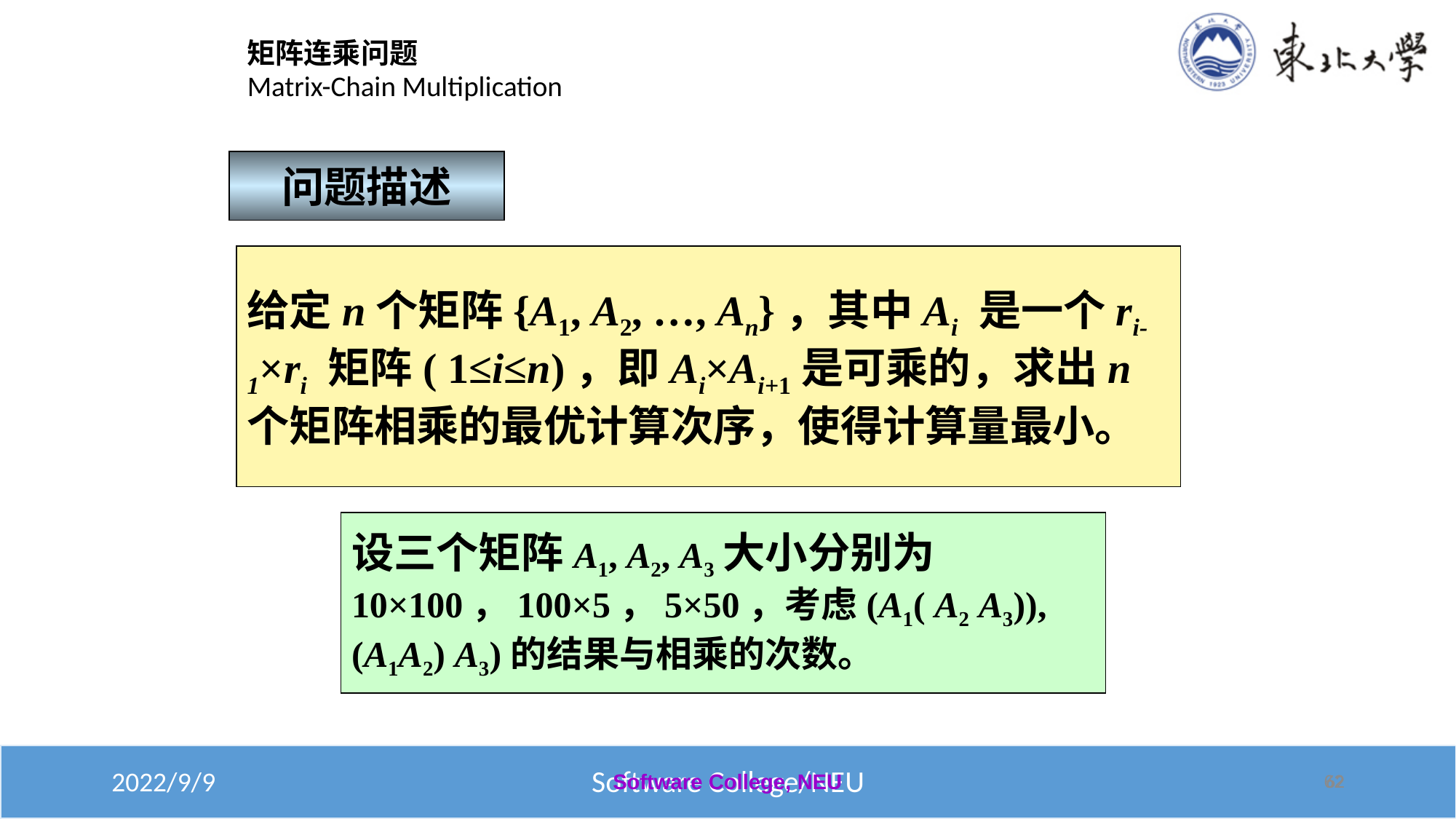

# 矩阵连乘问题 Matrix-Chain Multiplication
问题描述

给定n个矩阵{A1, A2, …, An}，其中Ai 是一个ri-1×ri 矩阵( 1≤i≤n)，即Ai×Ai+1是可乘的，求出n个矩阵相乘的最优计算次序，使得计算量最小。
设三个矩阵A1, A2, A3大小分别为10×100，100×5，5×50，考虑(A1( A2 A3)), (A1A2) A3)的结果与相乘的次数。
Software College, NEU
62